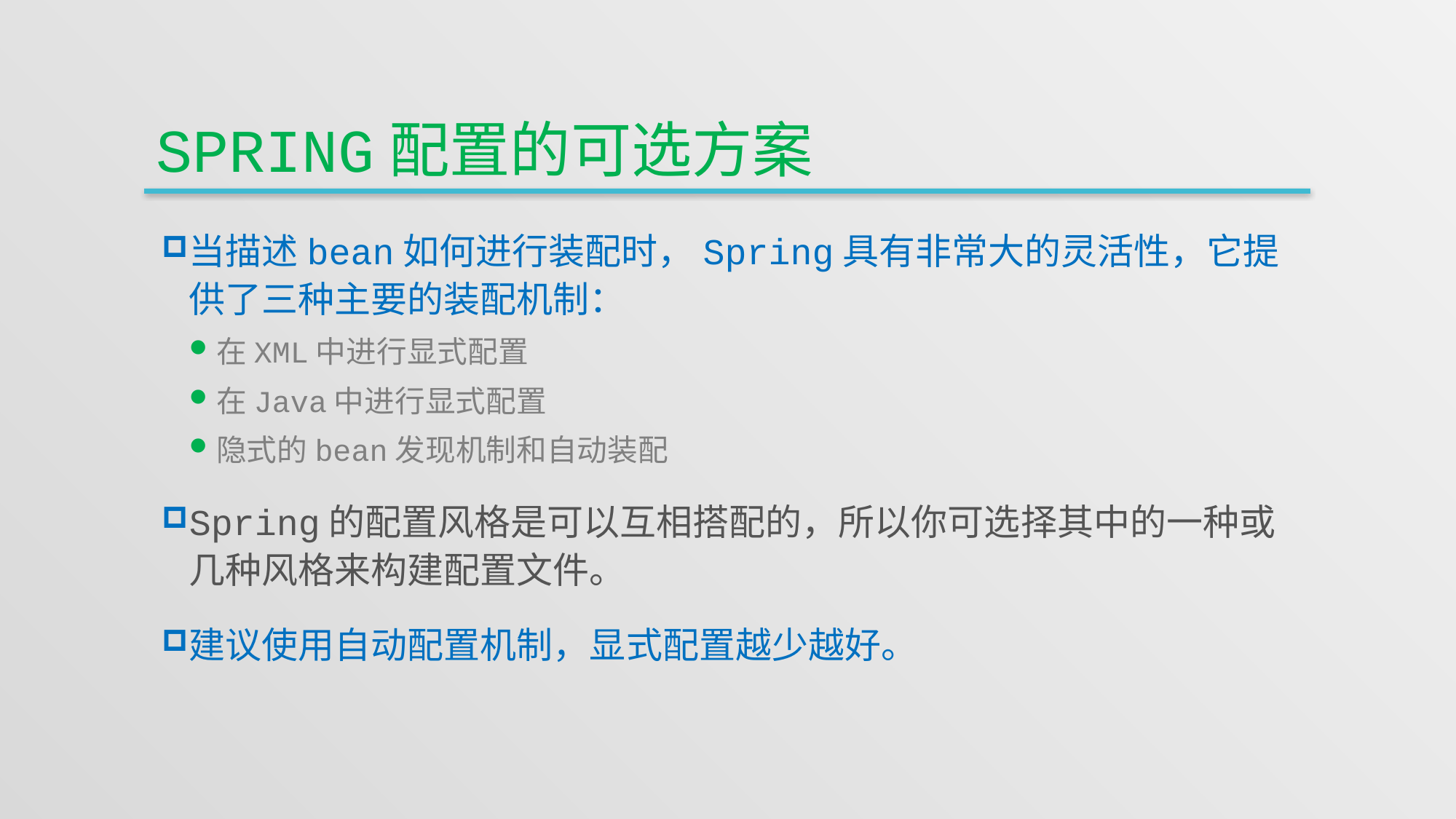

# Spring配置的可选方案
当描述bean如何进行装配时，Spring具有非常大的灵活性，它提供了三种主要的装配机制：
在XML中进行显式配置
在Java中进行显式配置
隐式的bean发现机制和自动装配
Spring的配置风格是可以互相搭配的，所以你可选择其中的一种或几种风格来构建配置文件。
建议使用自动配置机制，显式配置越少越好。